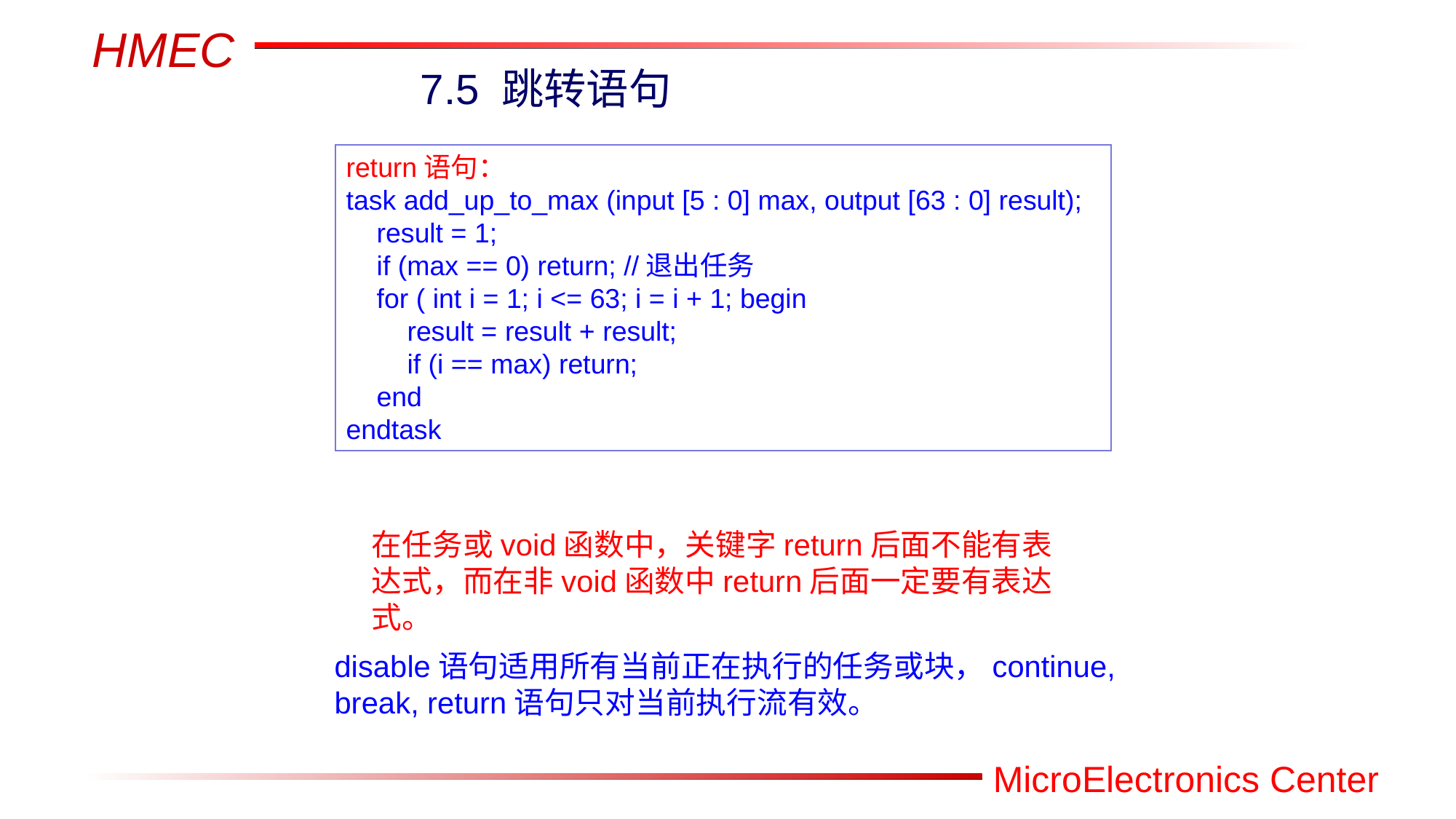

7.5 跳转语句
return语句：
task add_up_to_max (input [5 : 0] max, output [63 : 0] result);
    result = 1;
    if (max == 0) return; //退出任务
    for ( int i = 1; i <= 63; i = i + 1; begin
        result = result + result;
        if (i == max) return;
    end
endtask
在任务或void函数中，关键字return后面不能有表达式，而在非void函数中return后面一定要有表达式。
disable语句适用所有当前正在执行的任务或块，continue, break, return语句只对当前执行流有效。